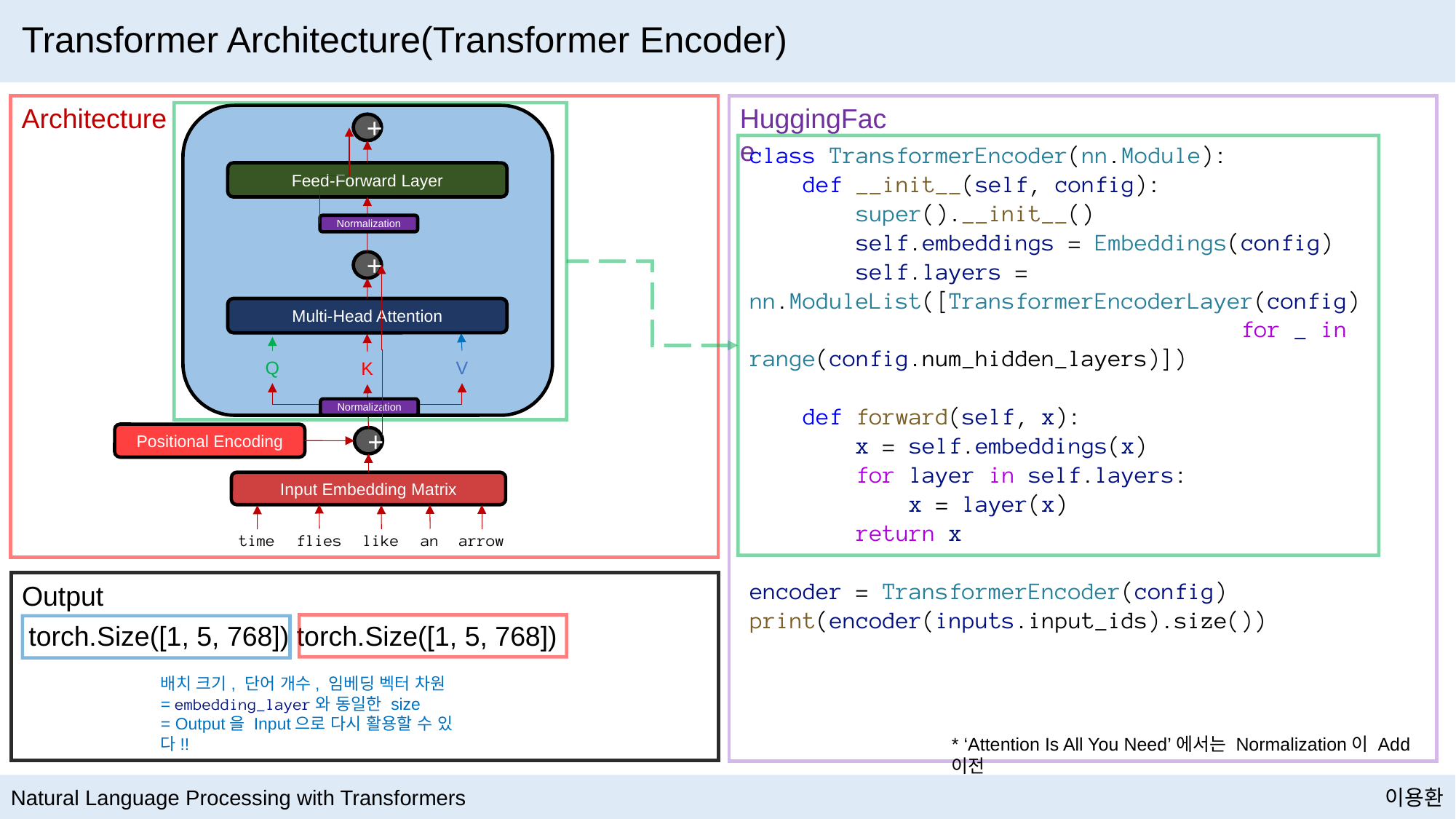

# Transformer Architecture(Transformer Encoder)

Architecture
HuggingFace

+
class TransformerEncoder(nn.Module):
    def __init__(self, config):
        super().__init__()
        self.embeddings = Embeddings(config)
        self.layers = nn.ModuleList([TransformerEncoderLayer(config)
                                     for _ in range(config.num_hidden_layers)])
    def forward(self, x):
        x = self.embeddings(x)
        for layer in self.layers:
            x = layer(x)
        return x
encoder = TransformerEncoder(config)
print(encoder(inputs.input_ids).size())

Feed-Forward Layer
Normalization
+
Multi-Head Attention
Q
V
K
Normalization
Positional Encoding
+
Input Embedding Matrix
time
flies
like
an
arrow

Output
torch.Size([1, 5, 768]) torch.Size([1, 5, 768])

배치 크기, 단어 개수, 임베딩 벡터 차원
= embedding_layer와 동일한 size
= Output을 Input으로 다시 활용할 수 있다!!
* ‘Attention Is All You Need’에서는 Normalization이 Add 이전